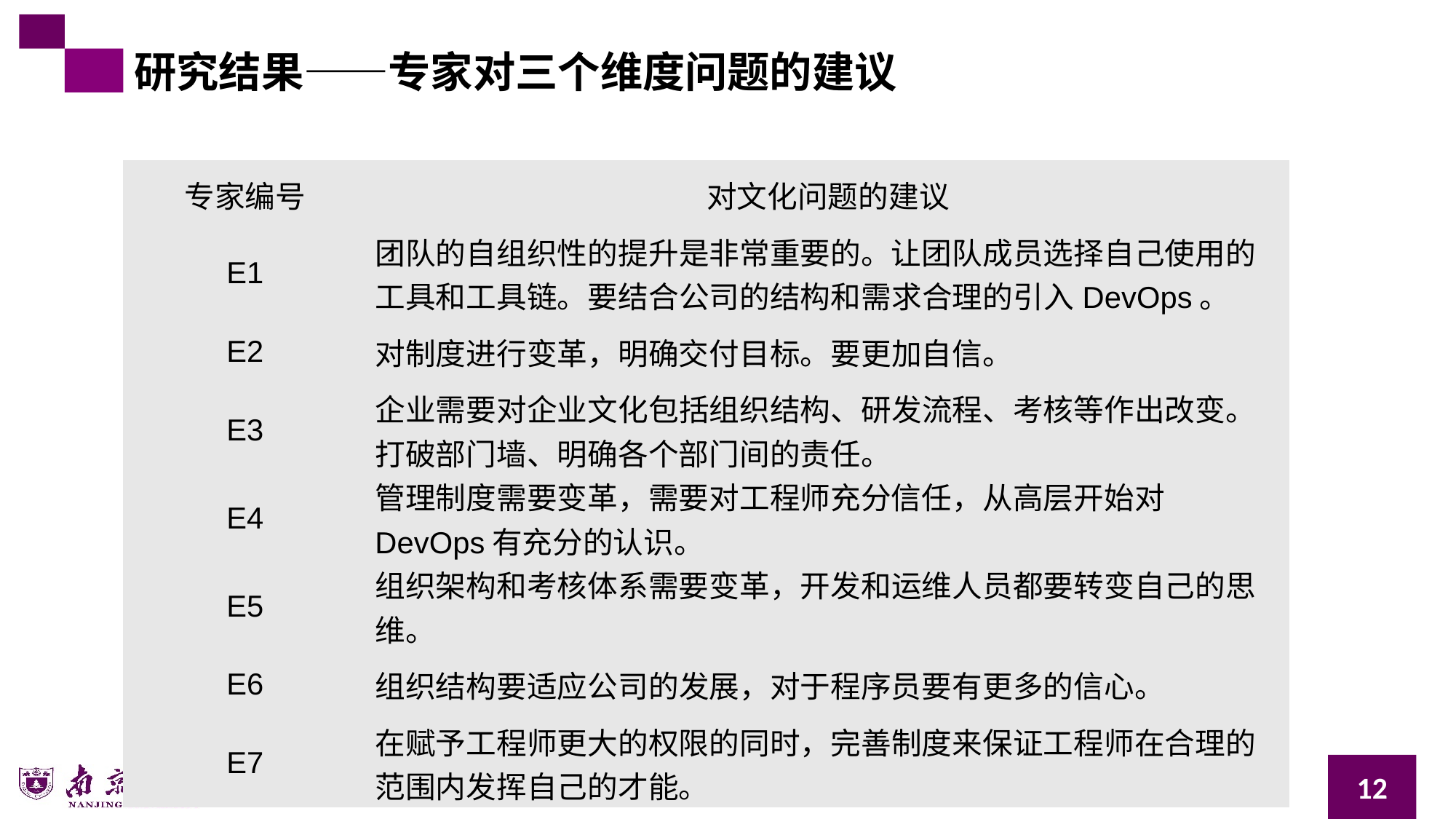

研究结果——专家对三个维度问题的建议
| 专家编号 | 对文化问题的建议 |
| --- | --- |
| E1 | 团队的自组织性的提升是非常重要的。让团队成员选择自己使用的工具和工具链。要结合公司的结构和需求合理的引入DevOps。 |
| E2 | 对制度进行变革，明确交付目标。要更加自信。 |
| E3 | 企业需要对企业文化包括组织结构、研发流程、考核等作出改变。打破部门墙、明确各个部门间的责任。 |
| E4 | 管理制度需要变革，需要对工程师充分信任，从高层开始对DevOps有充分的认识。 |
| E5 | 组织架构和考核体系需要变革，开发和运维人员都要转变自己的思维。 |
| E6 | 组织结构要适应公司的发展，对于程序员要有更多的信心。 |
| E7 | 在赋予工程师更大的权限的同时，完善制度来保证工程师在合理的范围内发挥自己的才能。 |
| 专家编号 | 对联系问题的建议 |
| --- | --- |
| E1 | 在引入新工具的时候注意与原有工具的匹配程度，早期需要更加关注。 |
| E2 | 构建流水线，对旧的工具工具完全替换，开发基础设施。 |
| E3 | 从工具平台入手，包括工具的工程实践；采用试点对工具链进行使用，试点成功则推广。 |
| E4 | 提升技术能力是关键，传统工具与新应用的结合应该从持续集成开始，先规范化再自动化。 |
| E5 | 应该构建流水线，把各个阶段的工具串起来，使之成为一个自动化的流水线。 |
| E6 | 固定一种流程，对每个环节进行标准化。 |
| E7 | 要有一套标准化流程，在部署这一块要花更多的精力。 |
| 专家编号 | 对多样性问题的建议 |
| --- | --- |
| E1 | 选择团队成员熟悉、习惯的工具，易于学习的工具，在这基础上使用开源的、使用程度比较高的工具 |
| E2 | 选择大家都熟悉的工具，或者参考资料多的工具。 复杂性的问题需要对基础设施加大开发力度。 |
| E3 | 根据项目选择工具，一般开源工具足够使用，可以自行开发一些插件。 |
| E4 | 应该相信工程师是勤奋的聪明的，可以自己解决工具问题。 |
| E5 | 选择的工具满足公司需求即可。 |
| E6 | 要选择合适公司组织结构的工具，一定程度上可以自己开发。 |
| E7 | 稳定的，开箱即用的工具是更好的选择，在插件的选择上要保持谨慎，工具的选择要满足公司本身的流程。 |
12